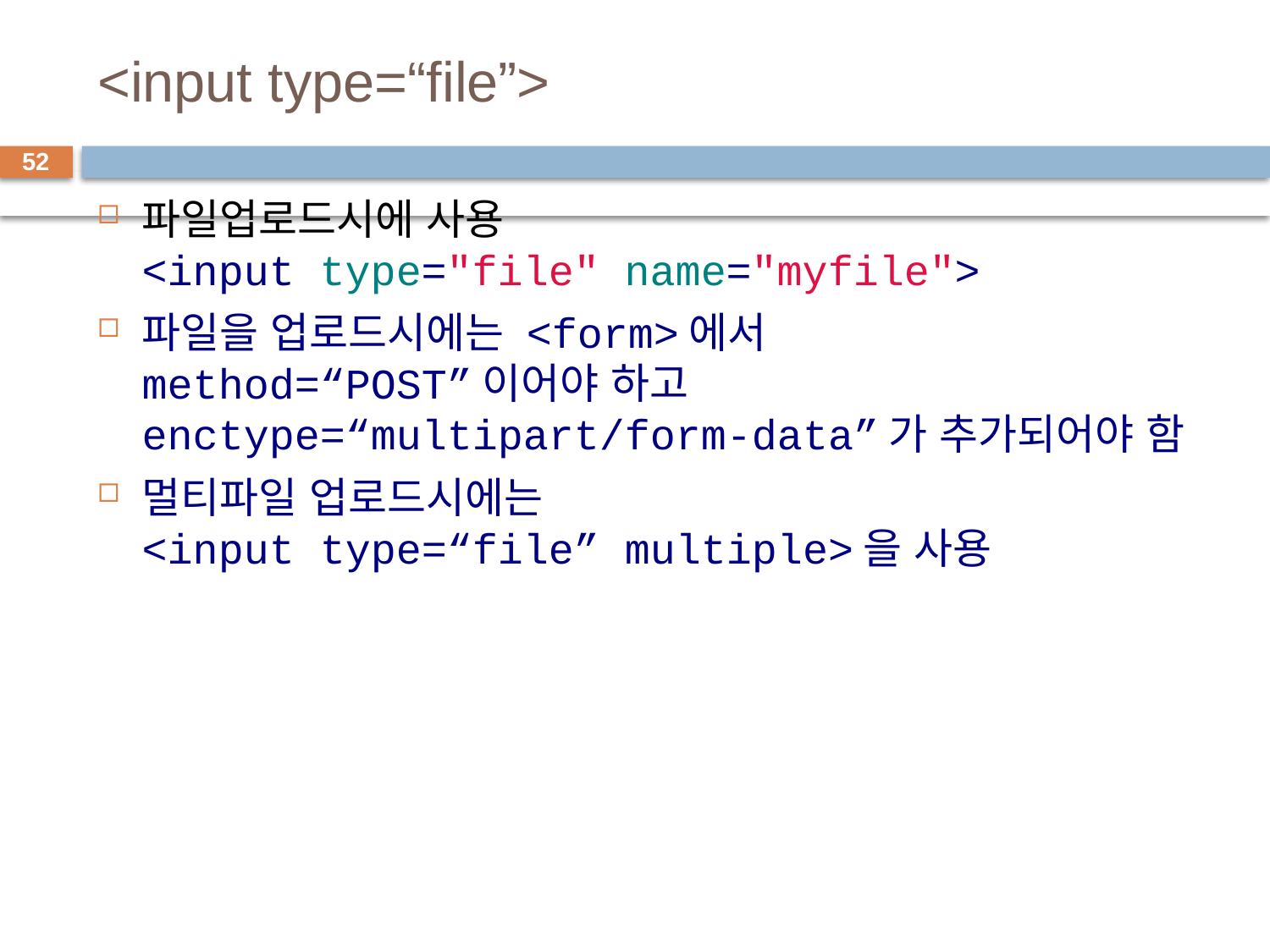

# <input type=“file”>
52
파일업로드시에 사용
<input type="file" name="myfile">
파일을 업로드시에는 <form>에서
method=“POST”이어야 하고 enctype=“multipart/form-data”가 추가되어야 함
멀티파일 업로드시에는
<input type=“file” multiple>을 사용